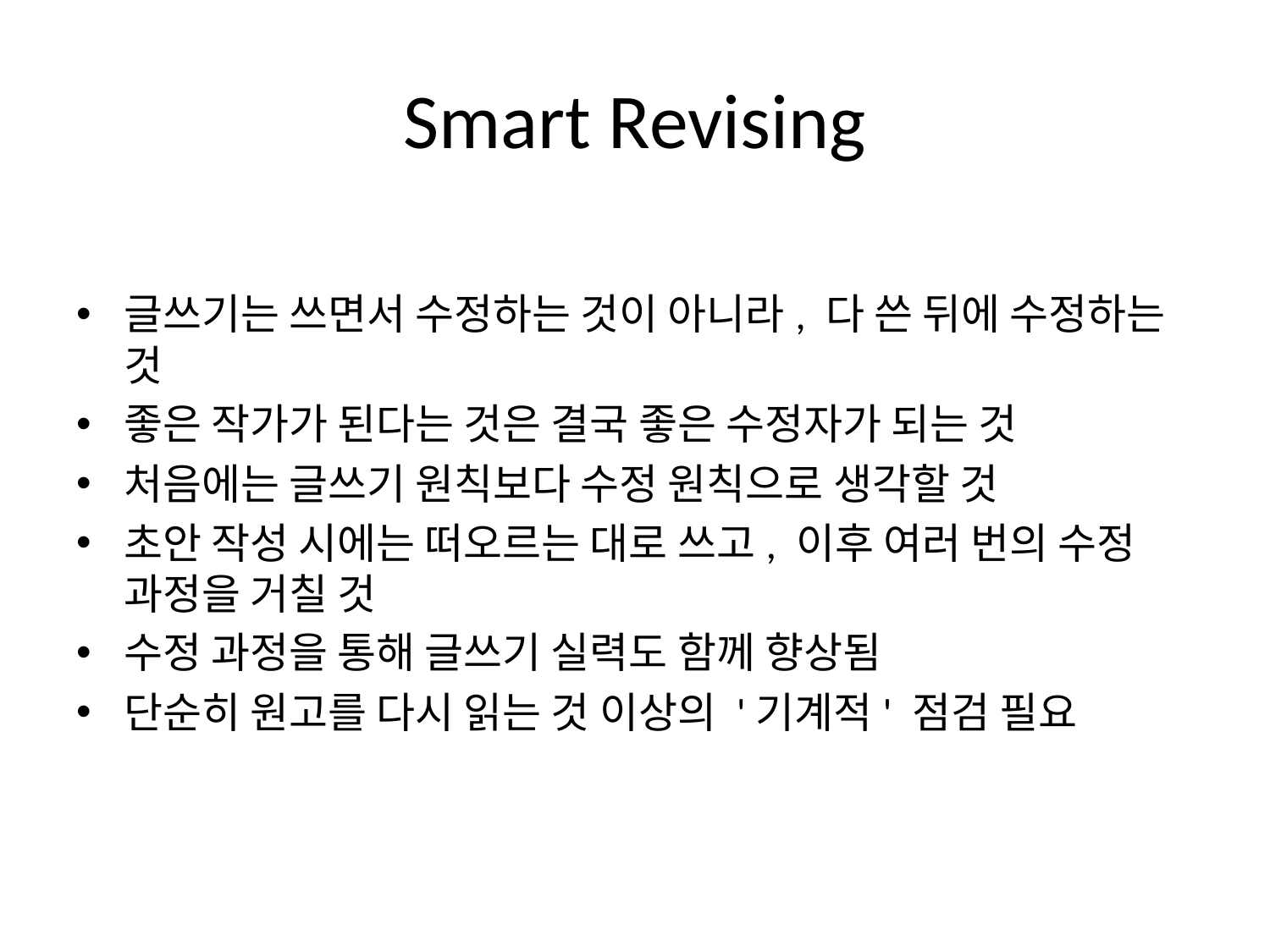

# Smart Revising

글쓰기는 쓰면서 수정하는 것이 아니라, 다 쓴 뒤에 수정하는 것
좋은 작가가 된다는 것은 결국 좋은 수정자가 되는 것
처음에는 글쓰기 원칙보다 수정 원칙으로 생각할 것
초안 작성 시에는 떠오르는 대로 쓰고, 이후 여러 번의 수정 과정을 거칠 것
수정 과정을 통해 글쓰기 실력도 함께 향상됨
단순히 원고를 다시 읽는 것 이상의 '기계적' 점검 필요